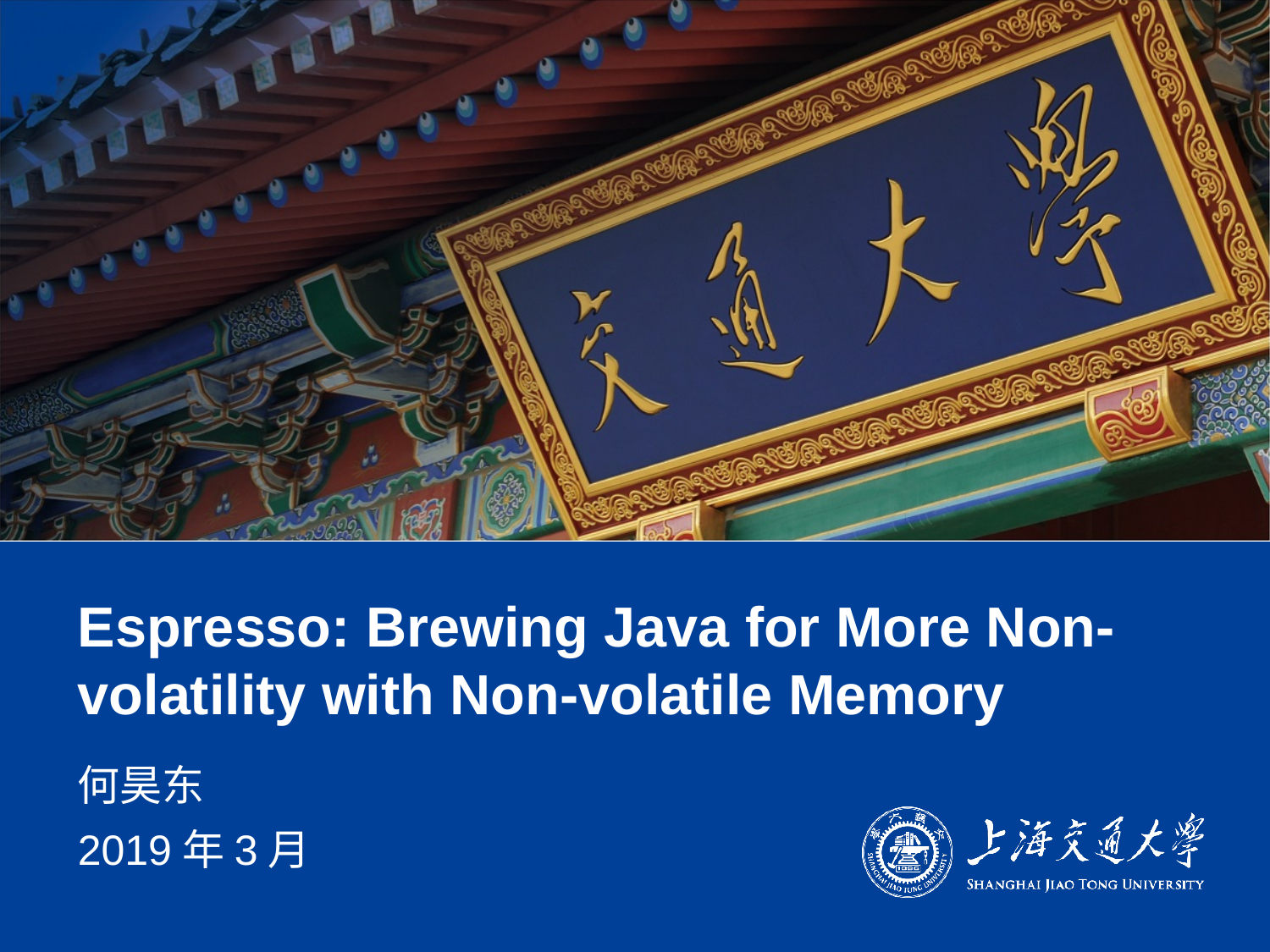

# Espresso: Brewing Java for More Non-volatility with Non-volatile Memory
何昊东
2019年3月